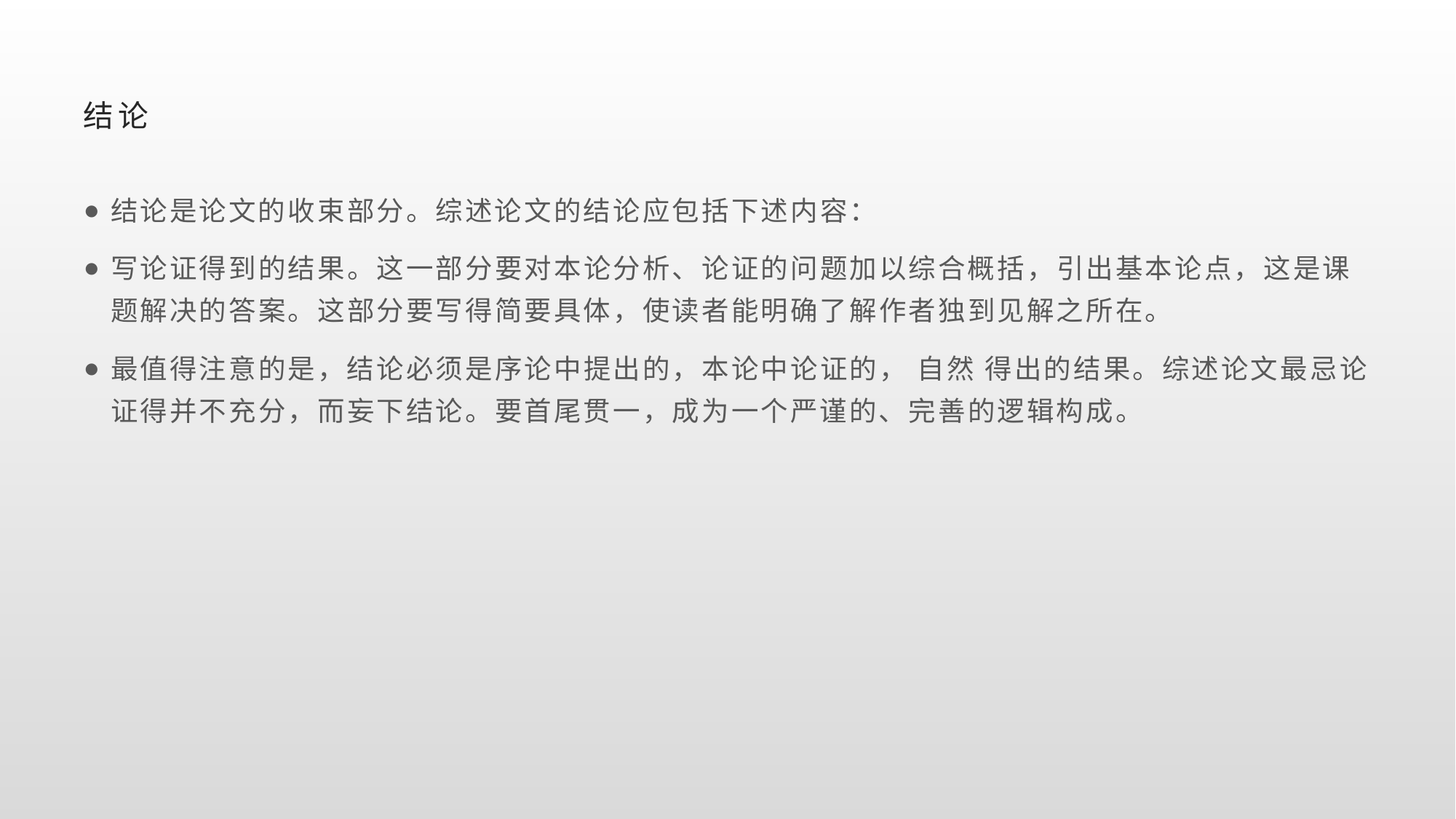

# 结论
结论是论文的收束部分。综述论文的结论应包括下述内容：
写论证得到的结果。这一部分要对本论分析、论证的问题加以综合概括，引出基本论点，这是课题解决的答案。这部分要写得简要具体，使读者能明确了解作者独到见解之所在。
最值得注意的是，结论必须是序论中提出的，本论中论证的， 自然 得出的结果。综述论文最忌论证得并不充分，而妄下结论。要首尾贯一，成为一个严谨的、完善的逻辑构成。